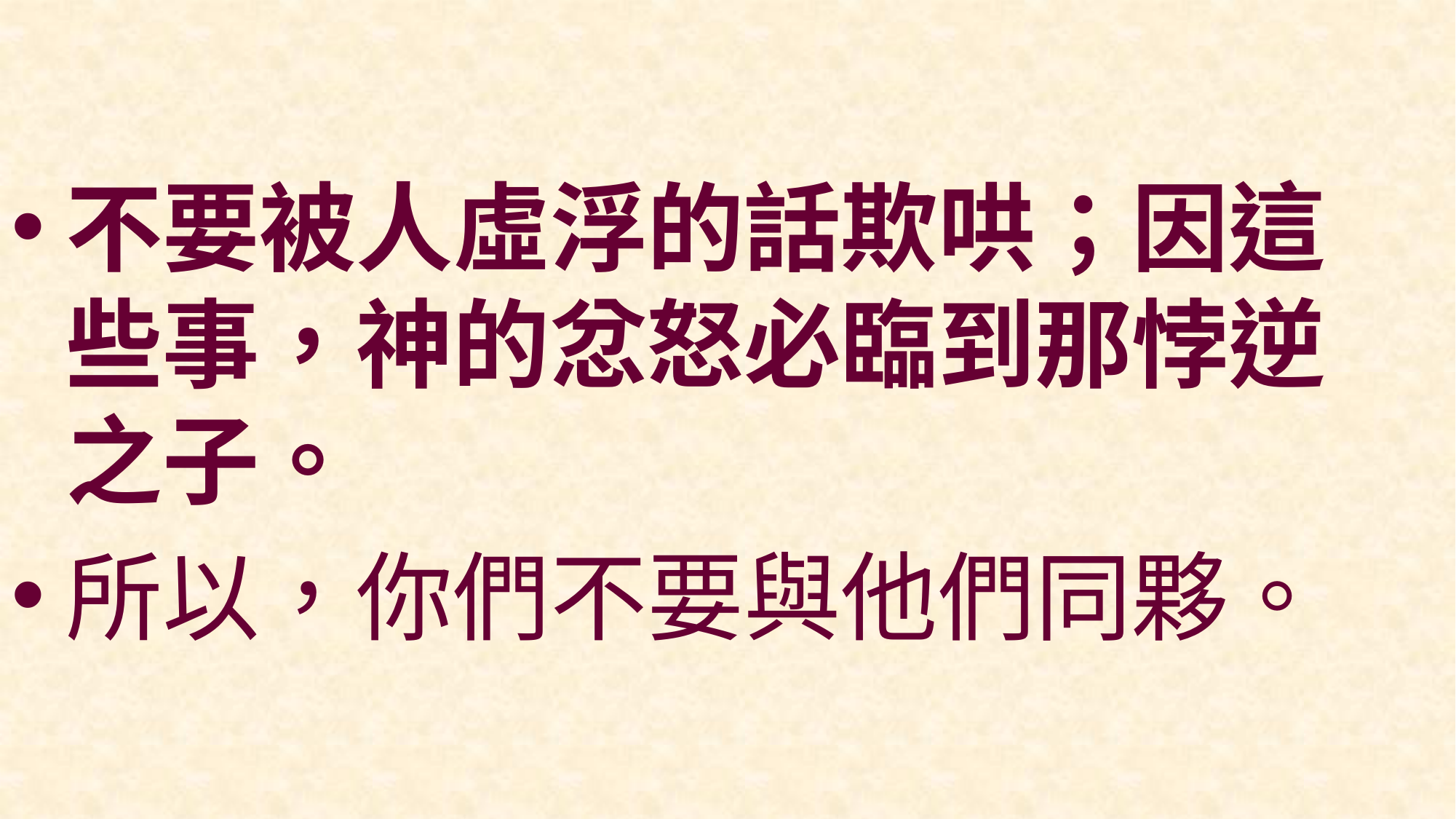

不要被人虛浮的話欺哄；因這些事，神的忿怒必臨到那悖逆之子。
所以，你們不要與他們同夥。